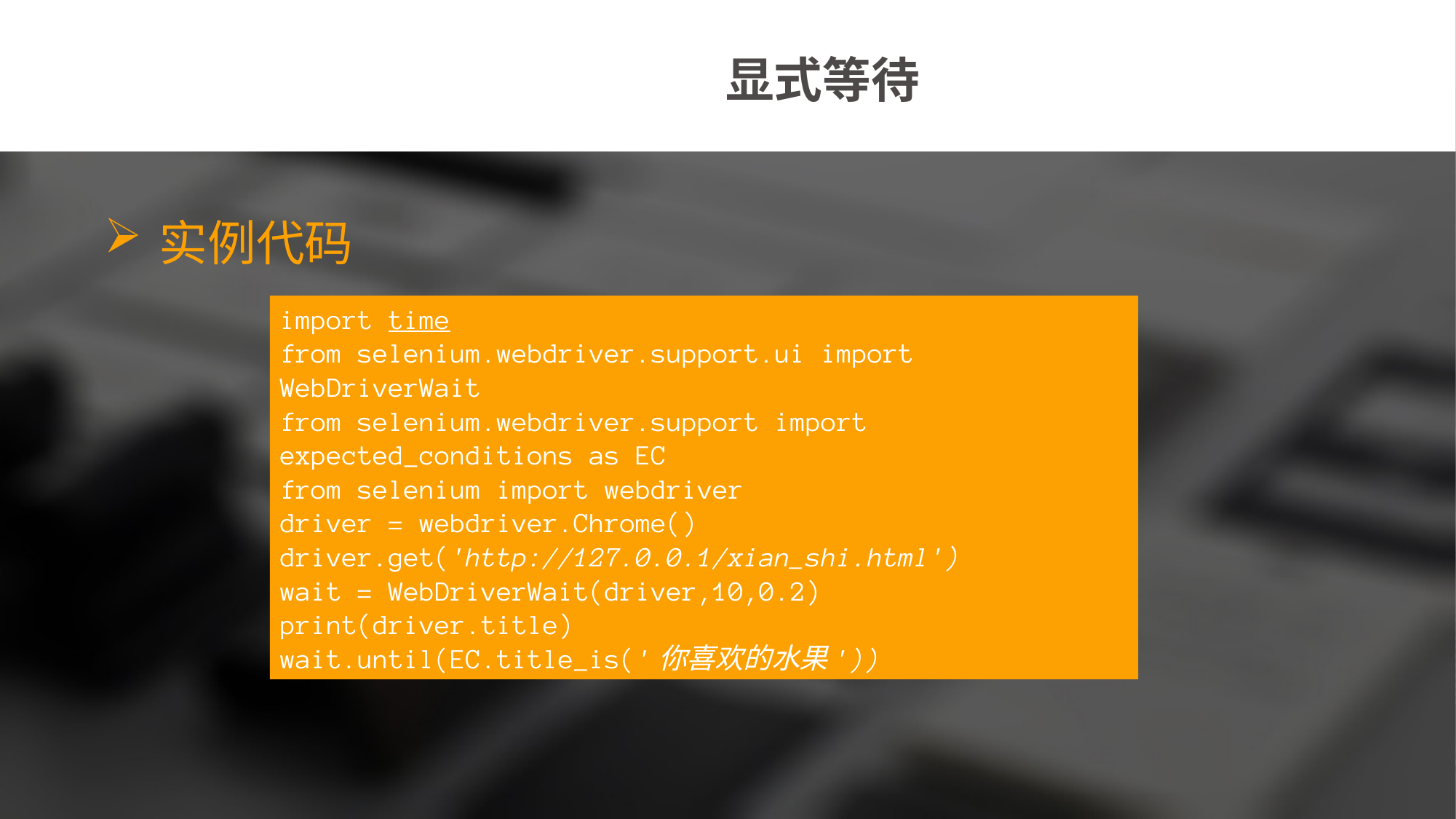

显式等待
实例代码
import time
from selenium.webdriver.support.ui import WebDriverWait
from selenium.webdriver.support import expected_conditions as EC
from selenium import webdriver
driver = webdriver.Chrome()
driver.get('http://127.0.0.1/xian_shi.html')
wait = WebDriverWait(driver,10,0.2)
print(driver.title)
wait.until(EC.title_is('你喜欢的水果'))